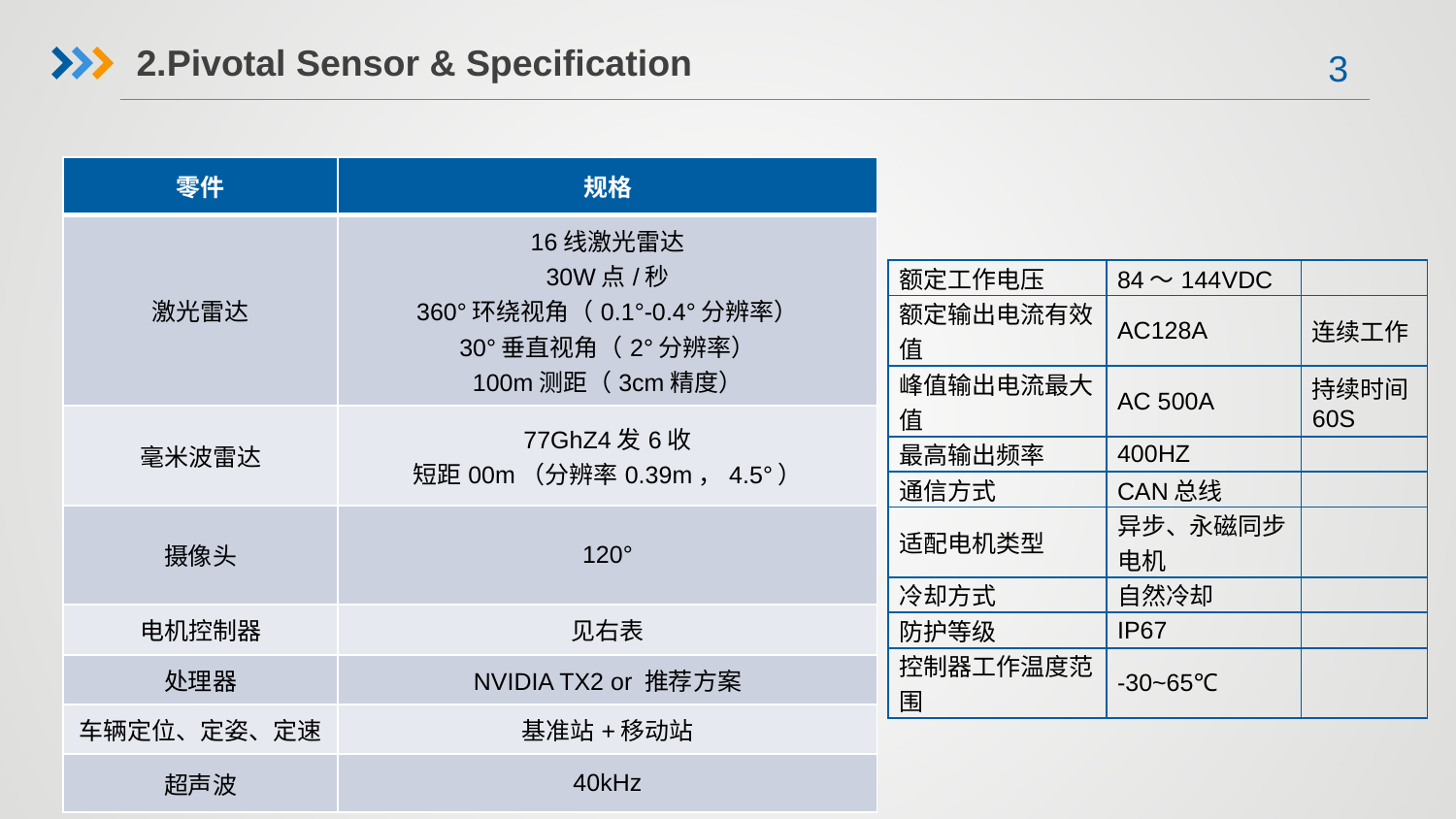

2.Pivotal Sensor & Specification
| 零件 | 规格 |
| --- | --- |
| 激光雷达 | 16线激光雷达 30W点/秒 360°环绕视角（0.1°-0.4°分辨率） 30°垂直视角（2°分辨率） 100m测距（3cm精度） |
| 毫米波雷达 | 77GhZ4发6收 短距00m（分辨率0.39m，4.5°） |
| 摄像头 | 120° |
| 电机控制器 | 见右表 |
| 处理器 | NVIDIA TX2 or 推荐方案 |
| 车辆定位、定姿、定速 | 基准站+移动站 |
| 超声波 | 40kHz |
| 额定工作电压 | 84～144VDC |  |
| --- | --- | --- |
| 额定输出电流有效值 | AC128A | 连续工作 |
| 峰值输出电流最大值 | AC 500A | 持续时间60S |
| 最高输出频率 | 400HZ |  |
| 通信方式 | CAN总线 |  |
| 适配电机类型 | 异步、永磁同步电机 |  |
| 冷却方式 | 自然冷却 |  |
| 防护等级 | IP67 |  |
| 控制器工作温度范围 | -30~65℃ |  |